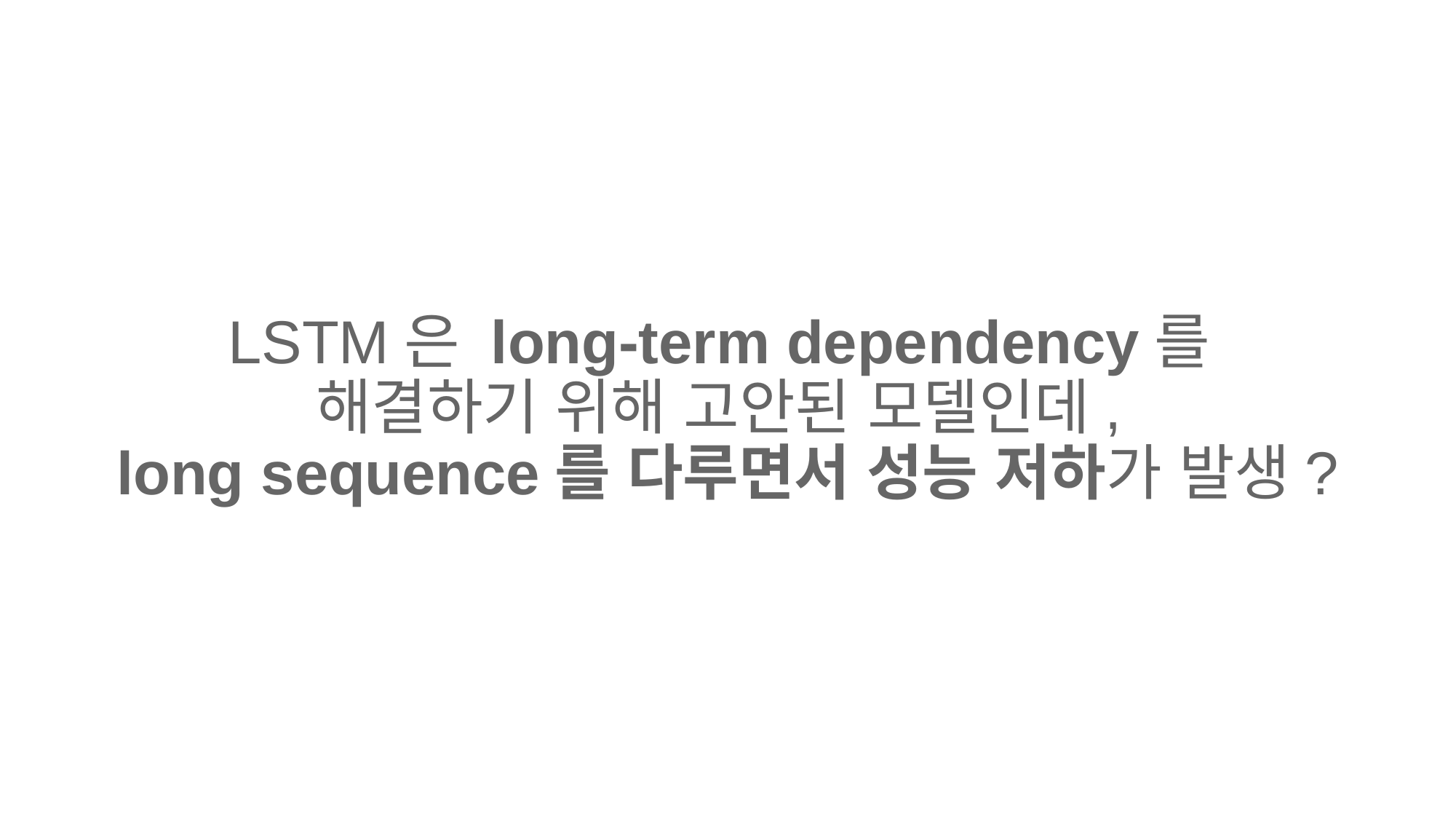

# LSTM은 long-term dependency를 해결하기 위해 고안된 모델인데, long sequence를 다루면서 성능 저하가 발생?